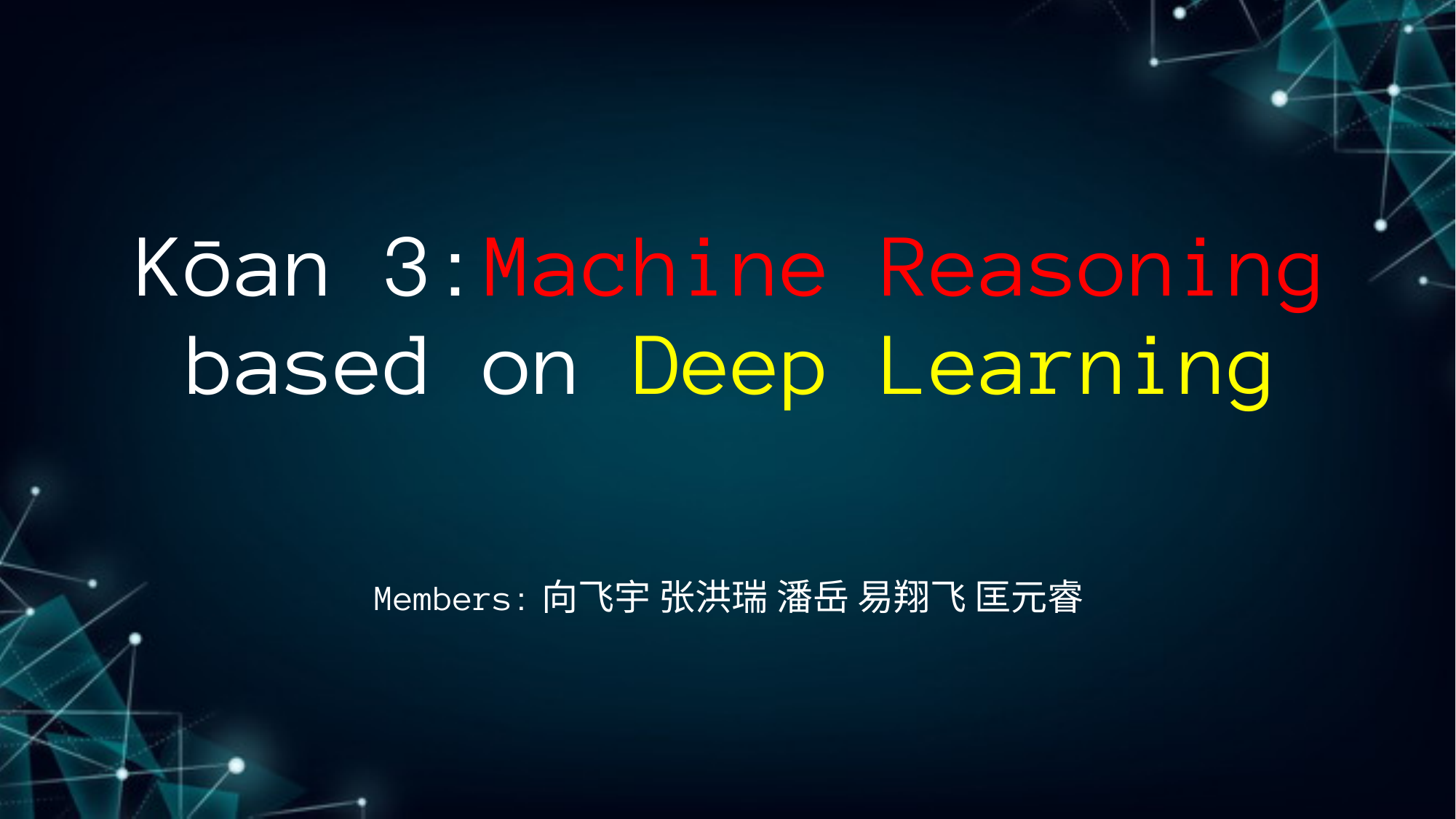

# Kōan 3:Machine Reasoning based on Deep Learning
Members:向飞宇 张洪瑞 潘岳 易翔飞 匡元睿